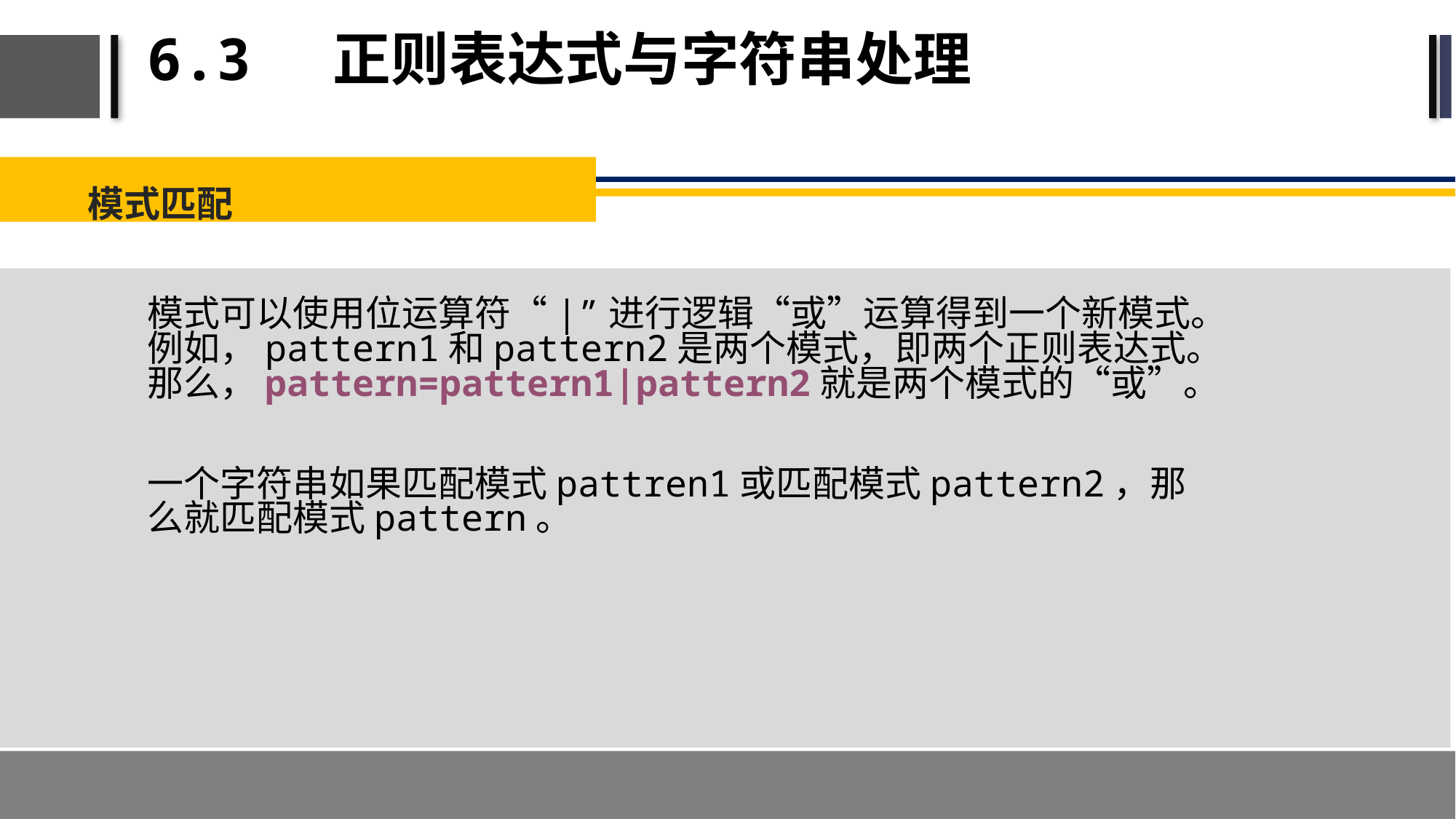

# 6.3  正则表达式与字符串处理
模式匹配

模式可以使用位运算符“|”进行逻辑“或”运算得到一个新模式。例如，pattern1和pattern2是两个模式，即两个正则表达式。那么，pattern=pattern1|pattern2就是两个模式的“或”。

一个字符串如果匹配模式pattren1或匹配模式pattern2，那么就匹配模式pattern。